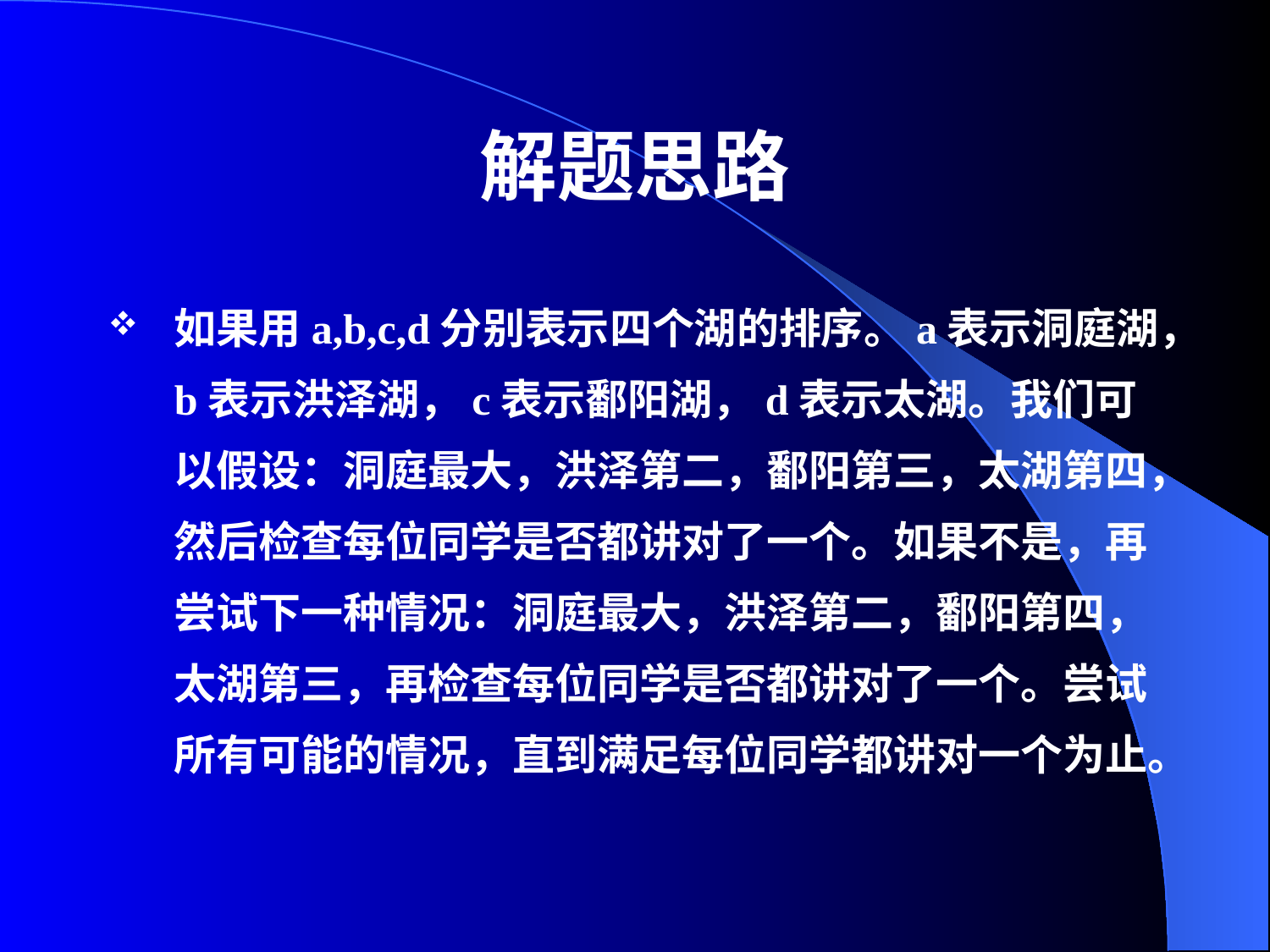

# 解题思路
如果用a,b,c,d分别表示四个湖的排序。a表示洞庭湖，b表示洪泽湖，c表示鄱阳湖，d表示太湖。我们可以假设：洞庭最大，洪泽第二，鄱阳第三，太湖第四，然后检查每位同学是否都讲对了一个。如果不是，再尝试下一种情况：洞庭最大，洪泽第二，鄱阳第四，太湖第三，再检查每位同学是否都讲对了一个。尝试所有可能的情况，直到满足每位同学都讲对一个为止。